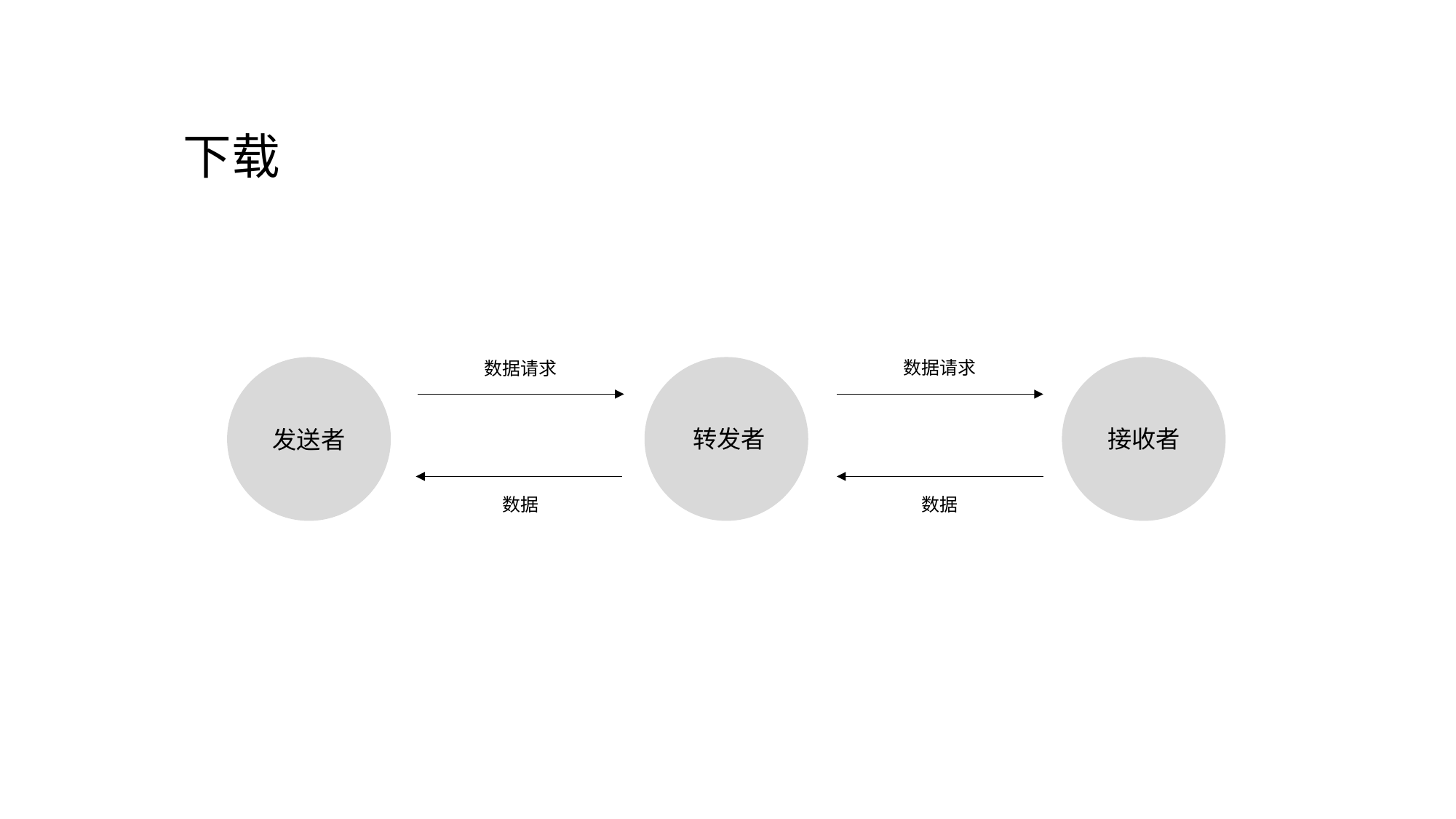

下载
数据请求
数据请求

转发者
接收者
发送者
数据
数据